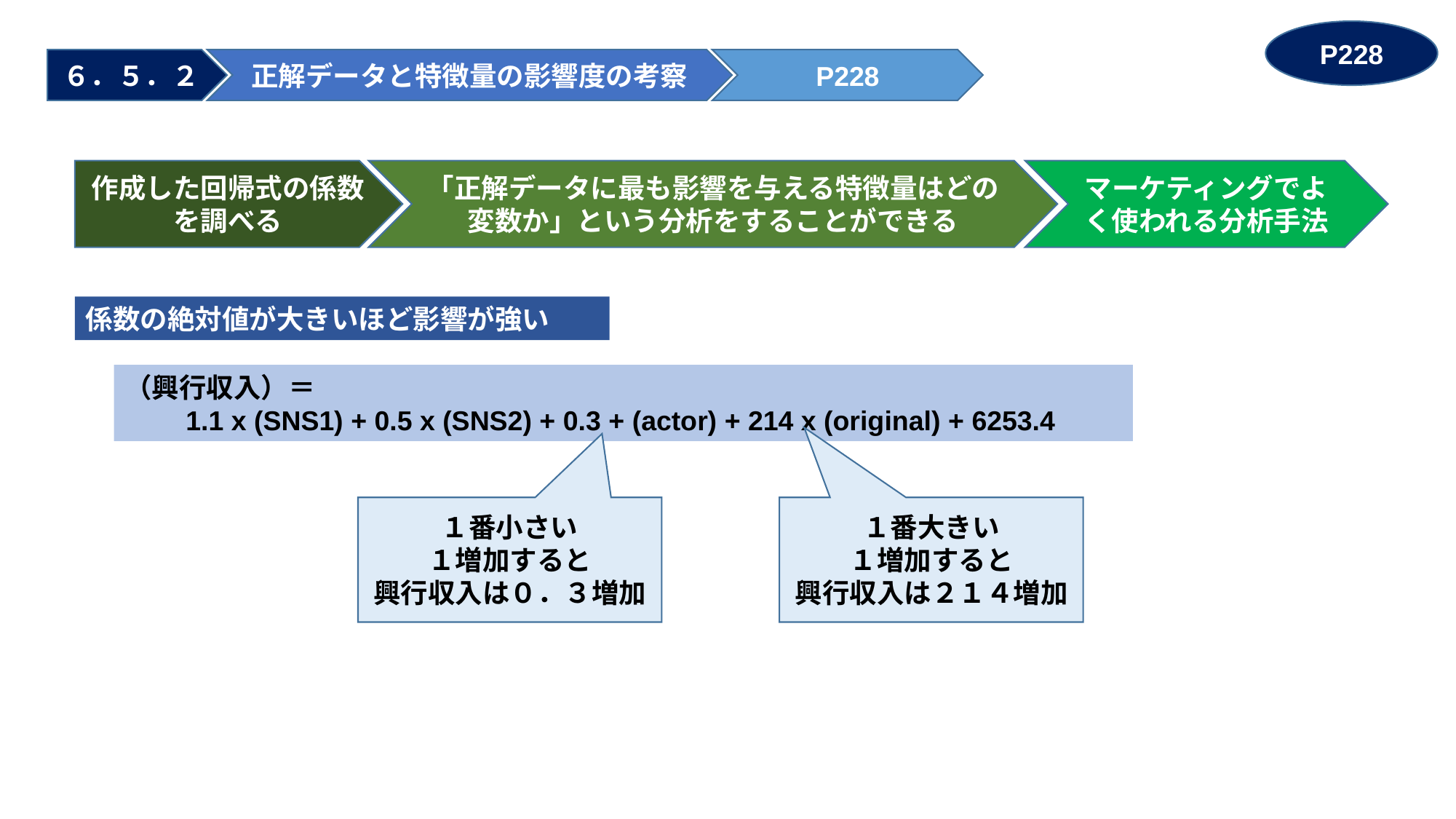

P228
６．５．２
正解データと特徴量の影響度の考察
P228
マーケティングでよく使われる分析手法
「正解データに最も影響を与える特徴量はどの変数か」という分析をすることができる
作成した回帰式の係数を調べる
係数の絶対値が大きいほど影響が強い
（興行収入）＝
　　1.1 x (SNS1) + 0.5 x (SNS2) + 0.3 + (actor) + 214 x (original) + 6253.4
１番小さい
１増加すると
興行収入は０．３増加
１番大きい
１増加すると
興行収入は２１４増加